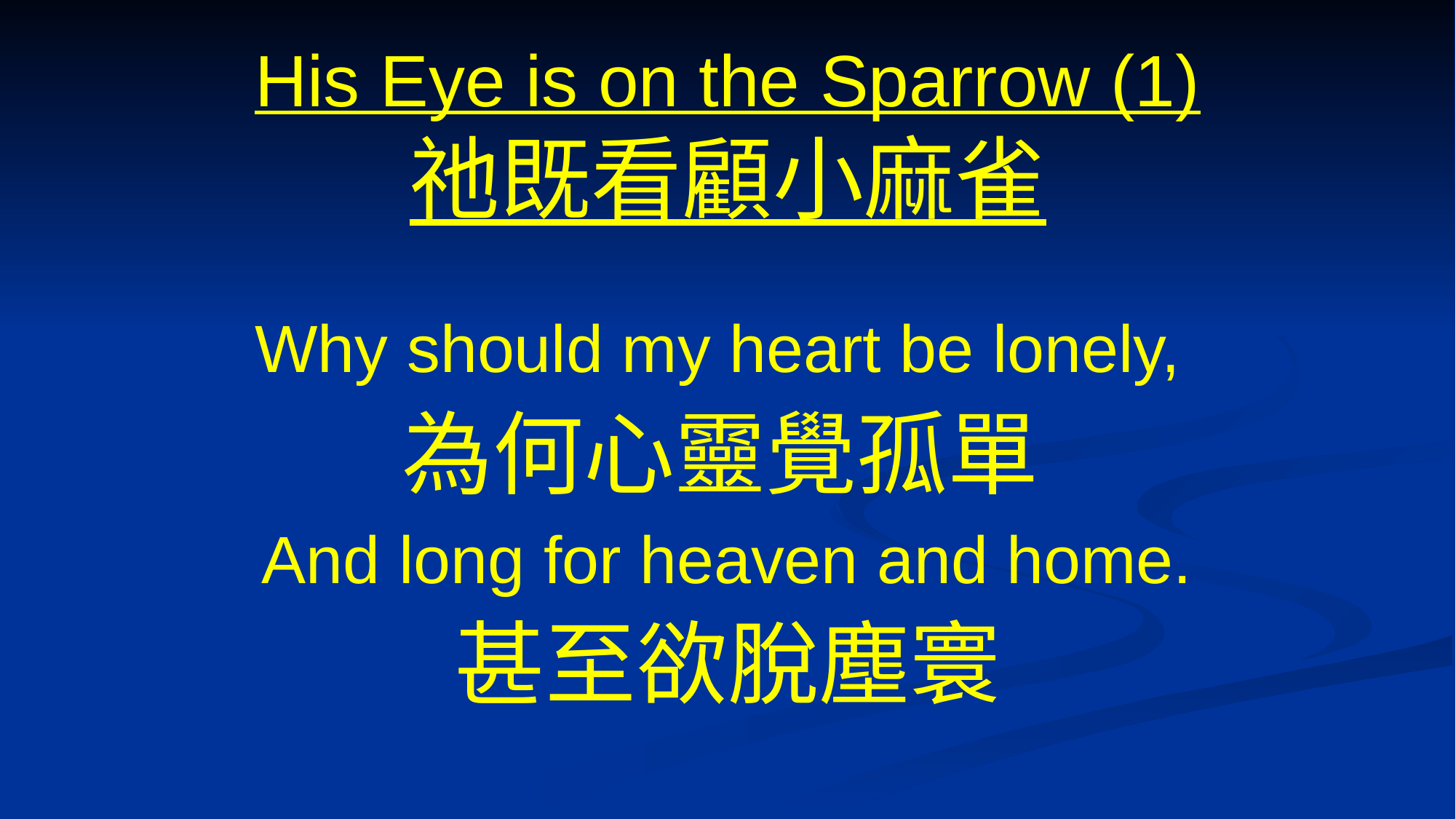

# His Eye is on the Sparrow (1) 祂既看顧小麻雀
Why should my heart be lonely,
為何心靈覺孤單
And long for heaven and home.
甚至欲脫塵寰